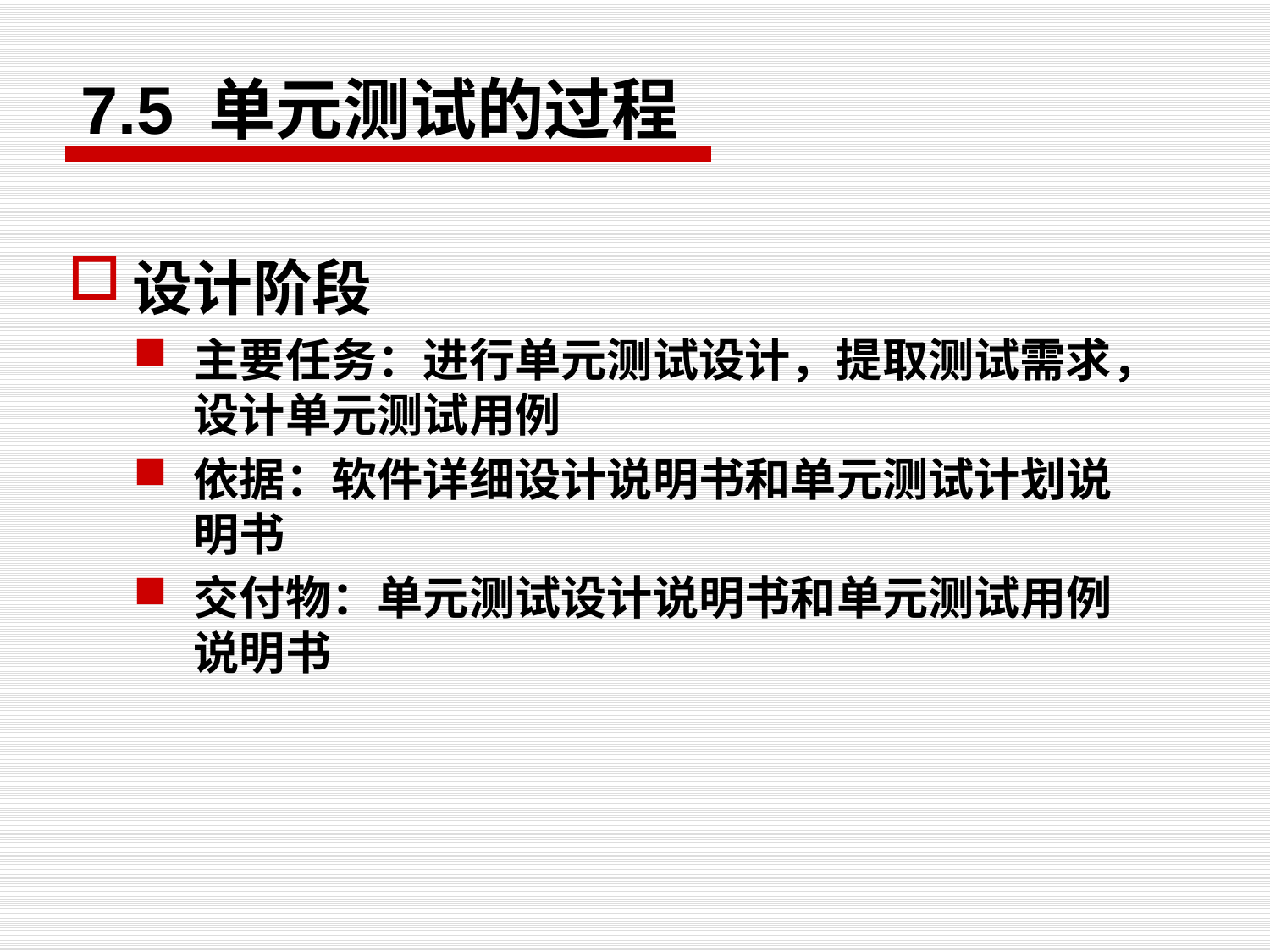

# 7.5 单元测试的过程
设计阶段
主要任务：进行单元测试设计，提取测试需求，设计单元测试用例
依据：软件详细设计说明书和单元测试计划说明书
交付物：单元测试设计说明书和单元测试用例说明书